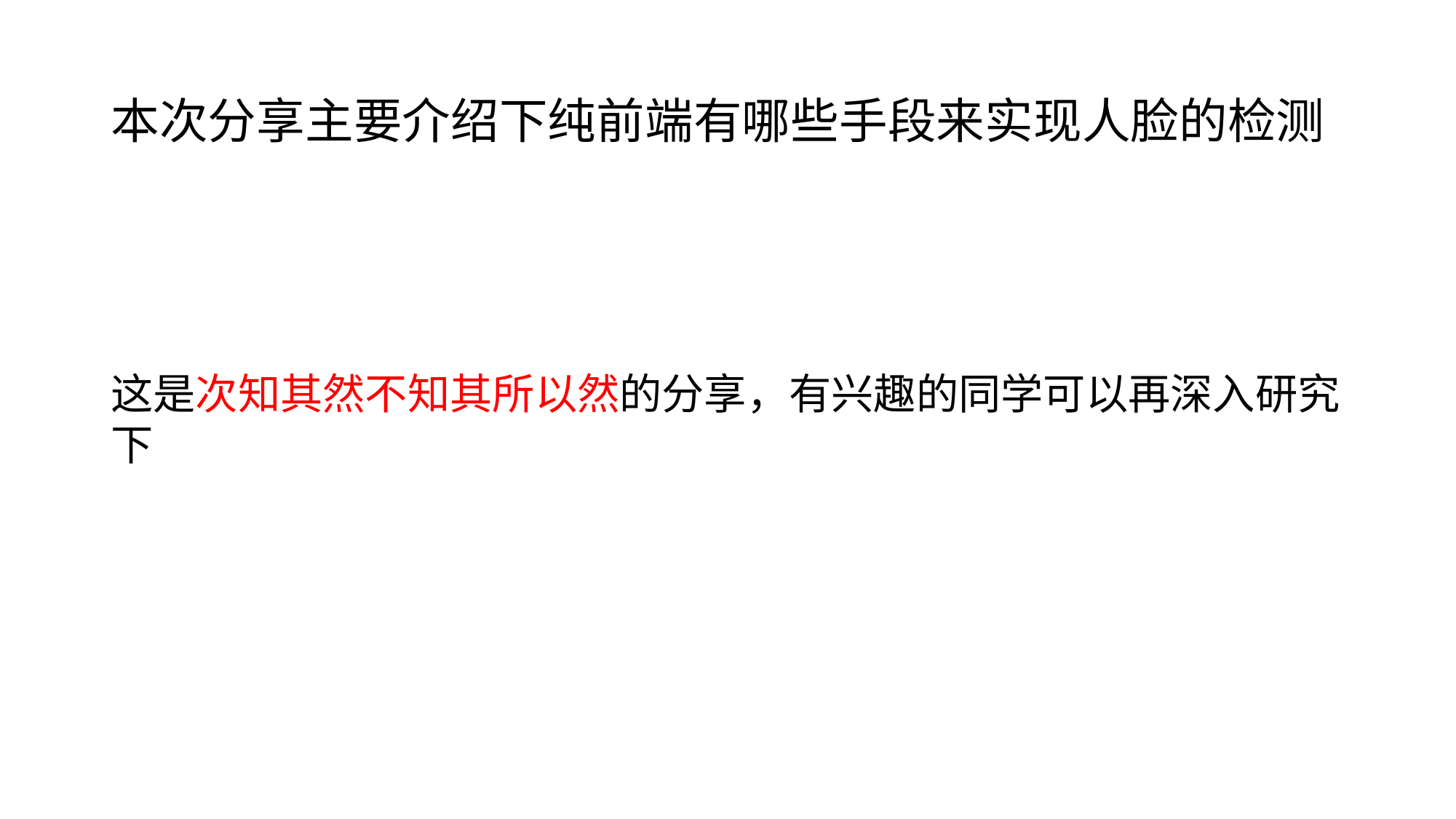

# 本次分享主要介绍下纯前端有哪些手段来实现人脸的检测
这是次知其然不知其所以然的分享，有兴趣的同学可以再深入研究下